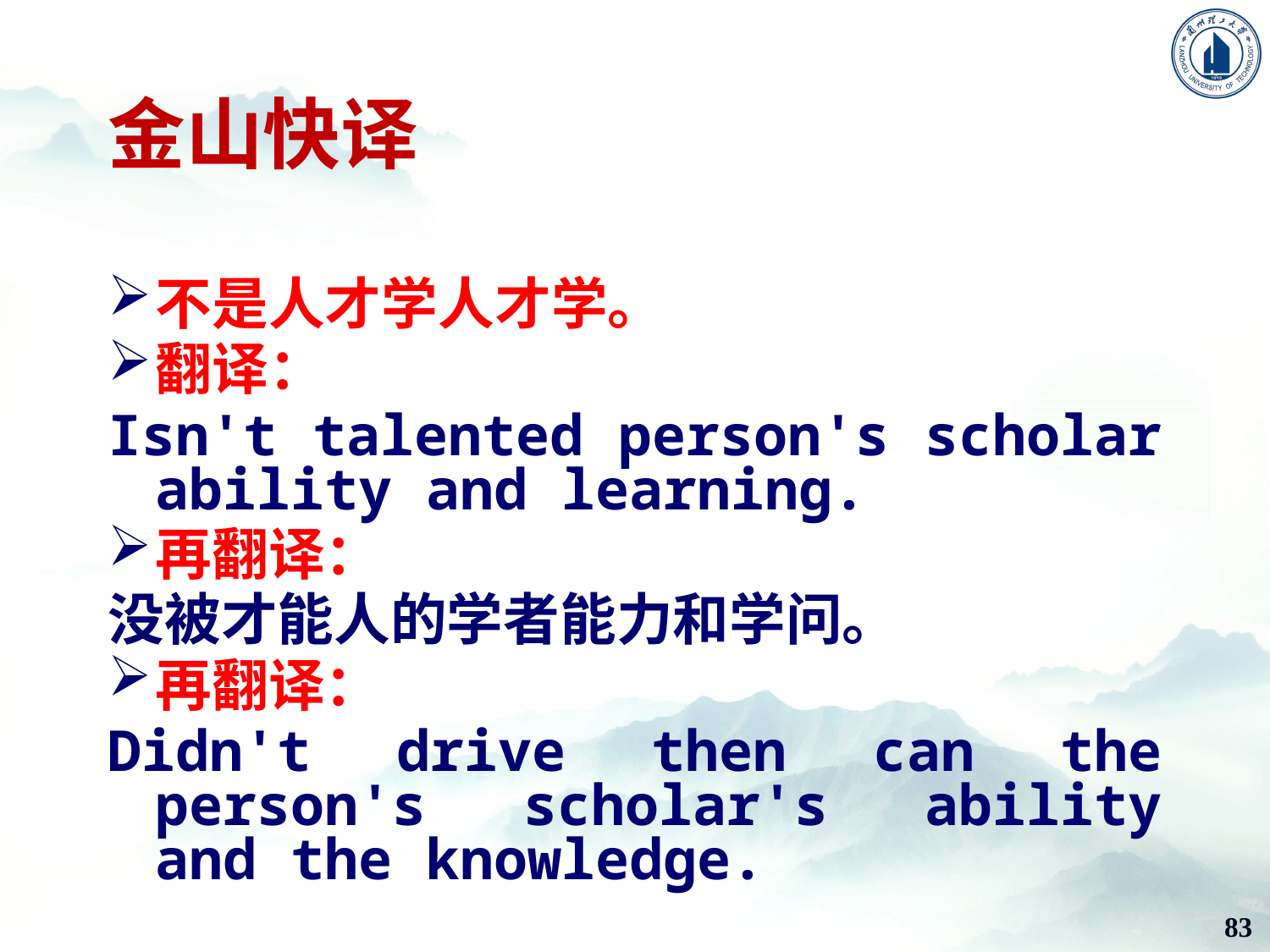

# 金山快译
不是人才学人才学。
翻译：
Isn't talented person's scholar ability and learning.
再翻译：
没被才能人的学者能力和学问。
再翻译：
Didn't drive then can the person's scholar's ability and the knowledge.
83